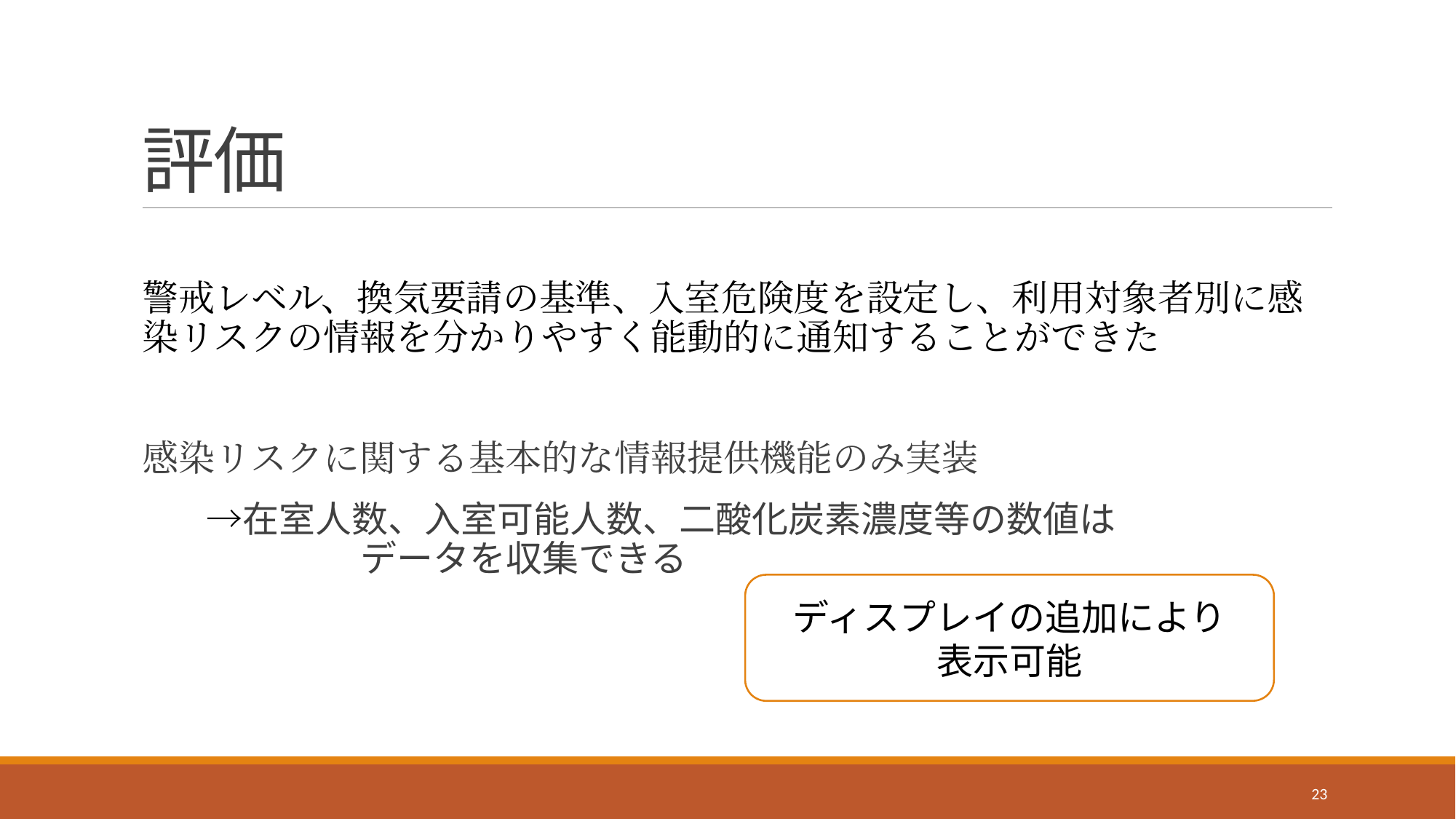

# 評価

警戒レベル、換気要請の基準、入室危険度を設定し、利用対象者別に感染リスクの情報を分かりやすく能動的に通知することができた

感染リスクに関する基本的な情報提供機能のみ実装
　   →在室人数、入室可能人数、二酸化炭素濃度等の数値は　　　　　　　　	データを収集できる
ディスプレイの追加により
表示可能
23